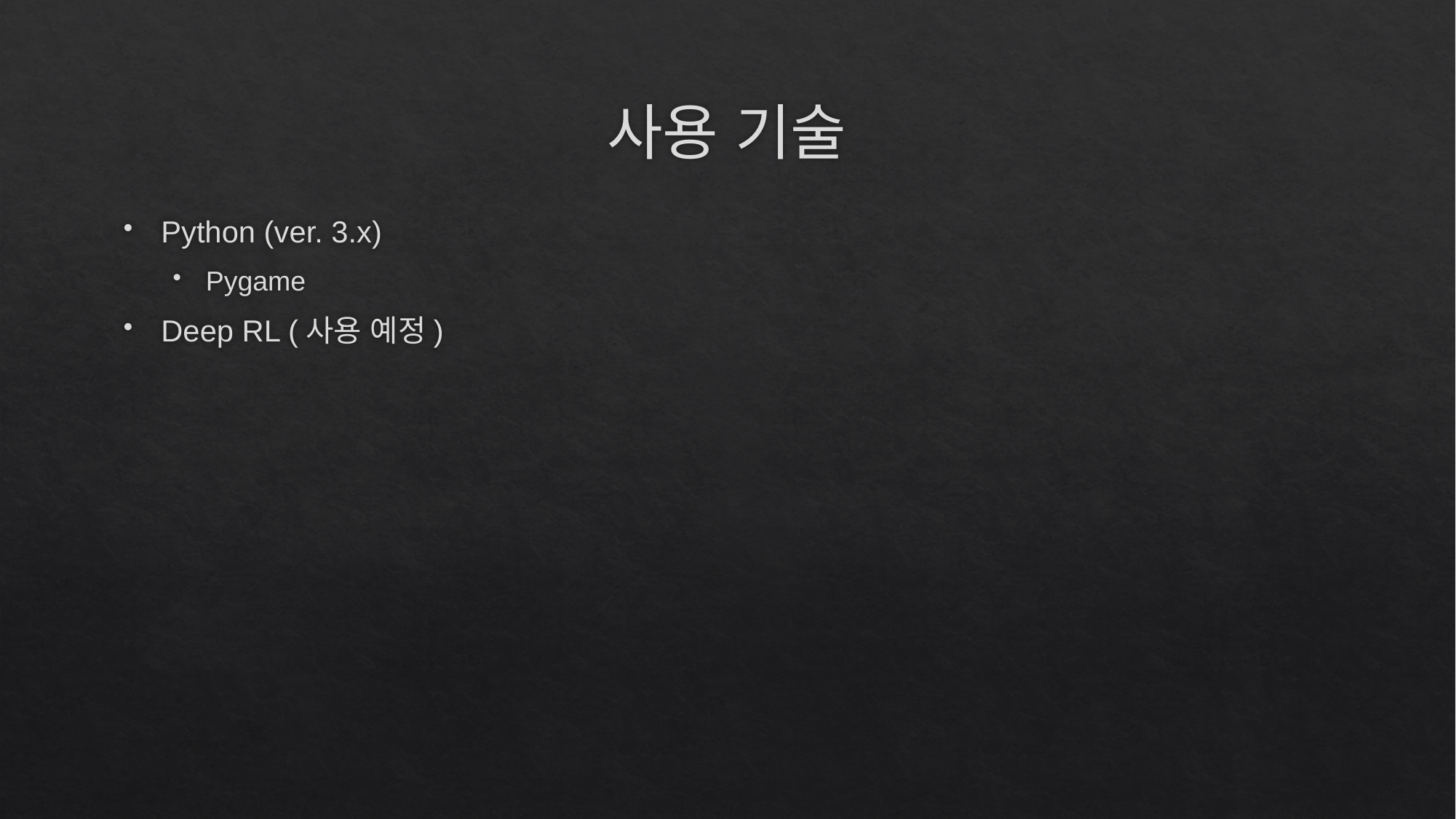

# 사용 기술
Python (ver. 3.x)
Pygame
Deep RL (사용 예정)